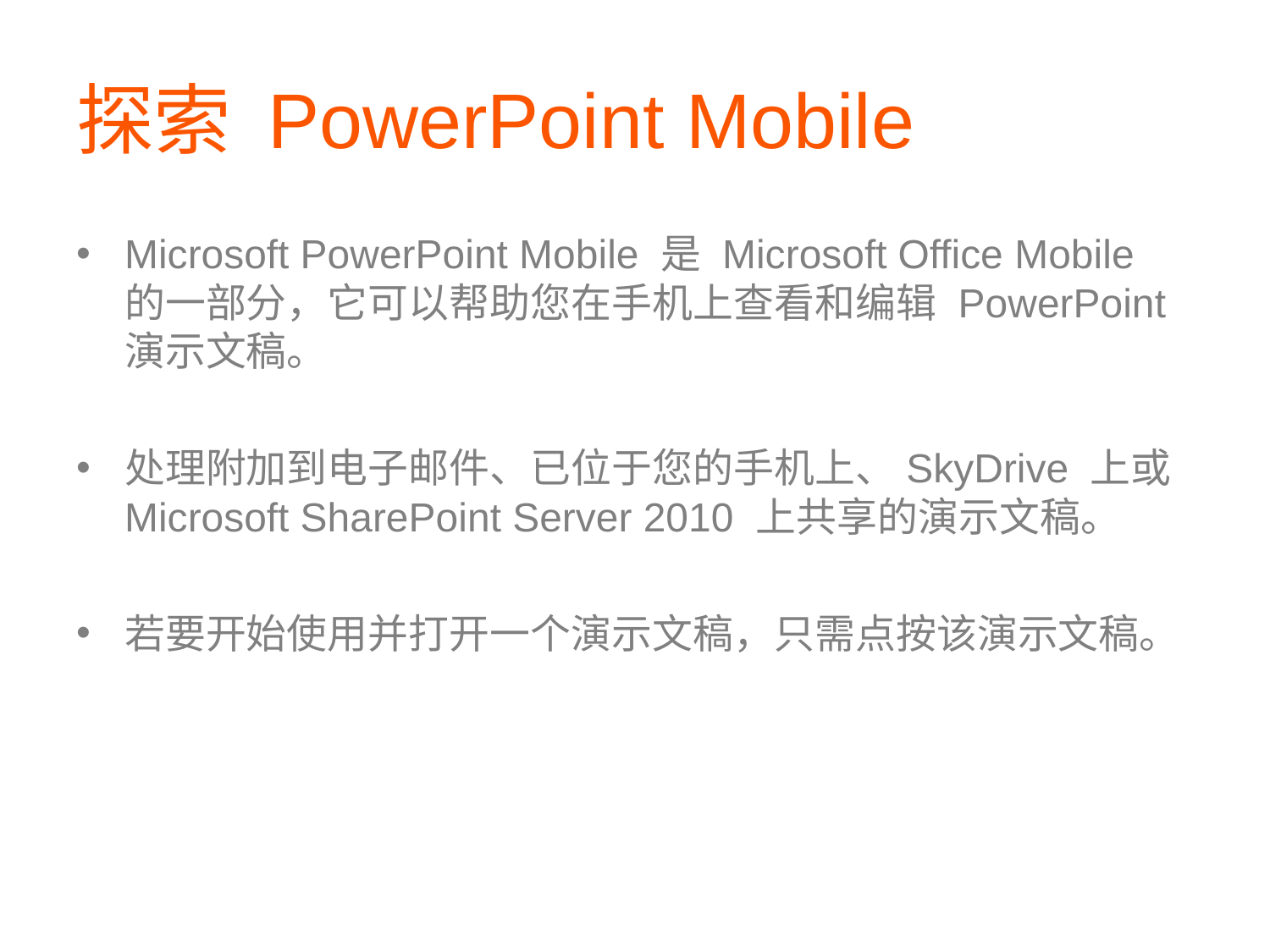

# 探索 PowerPoint Mobile
Microsoft PowerPoint Mobile 是 Microsoft Office Mobile 的一部分，它可以帮助您在手机上查看和编辑 PowerPoint 演示文稿。

处理附加到电子邮件、已位于您的手机上、SkyDrive 上或 Microsoft SharePoint Server 2010 上共享的演示文稿。

若要开始使用并打开一个演示文稿，只需点按该演示文稿。